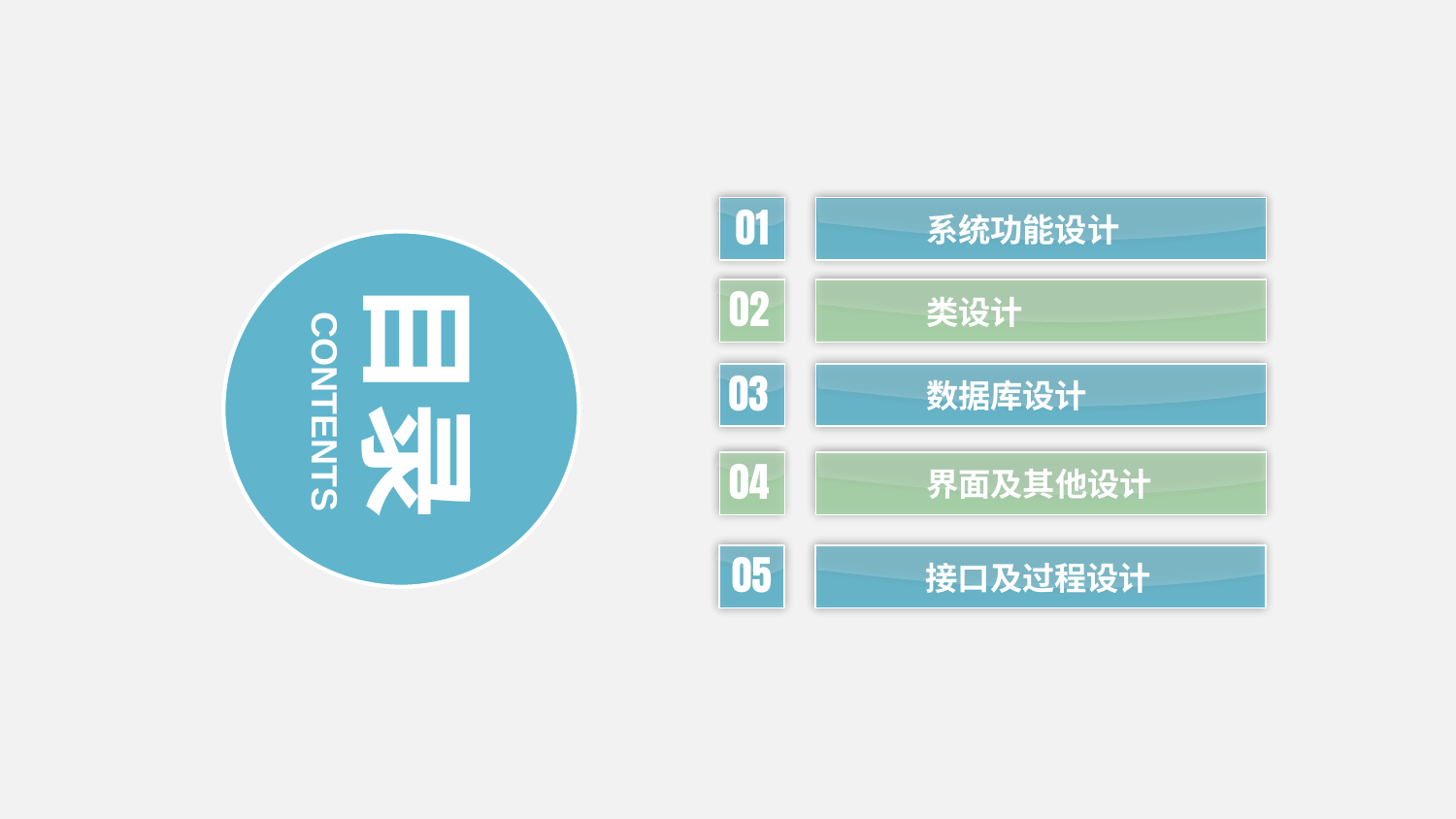

目录
01

系统功能设计

02

类设计
03

数据库设计
CONTENTS
04

界面及其他设计
05

接口及过程设计